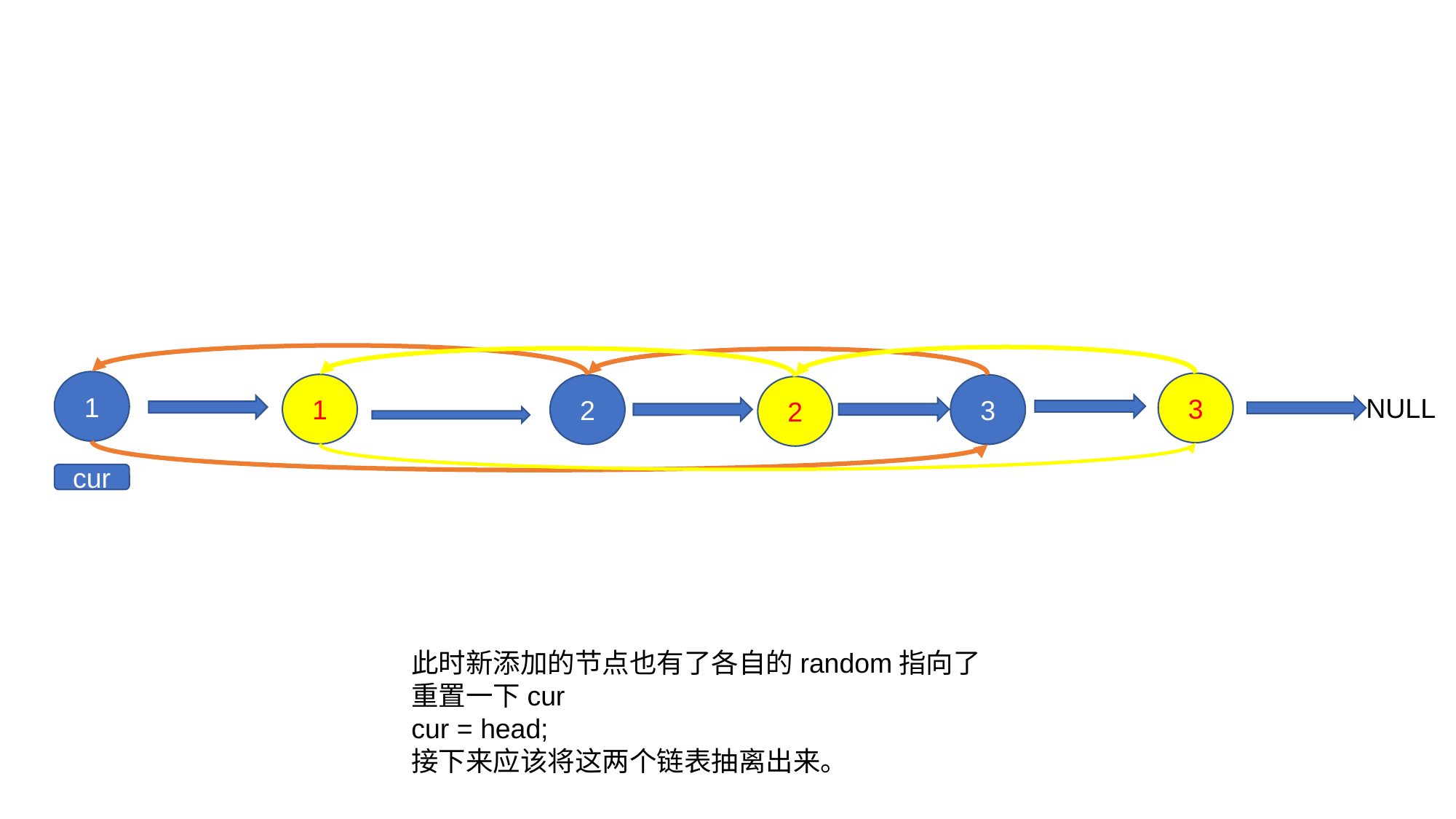

1
3
1
2
3
2
NULL

cur
此时新添加的节点也有了各自的random指向了
重置一下cur
cur = head;
接下来应该将这两个链表抽离出来。